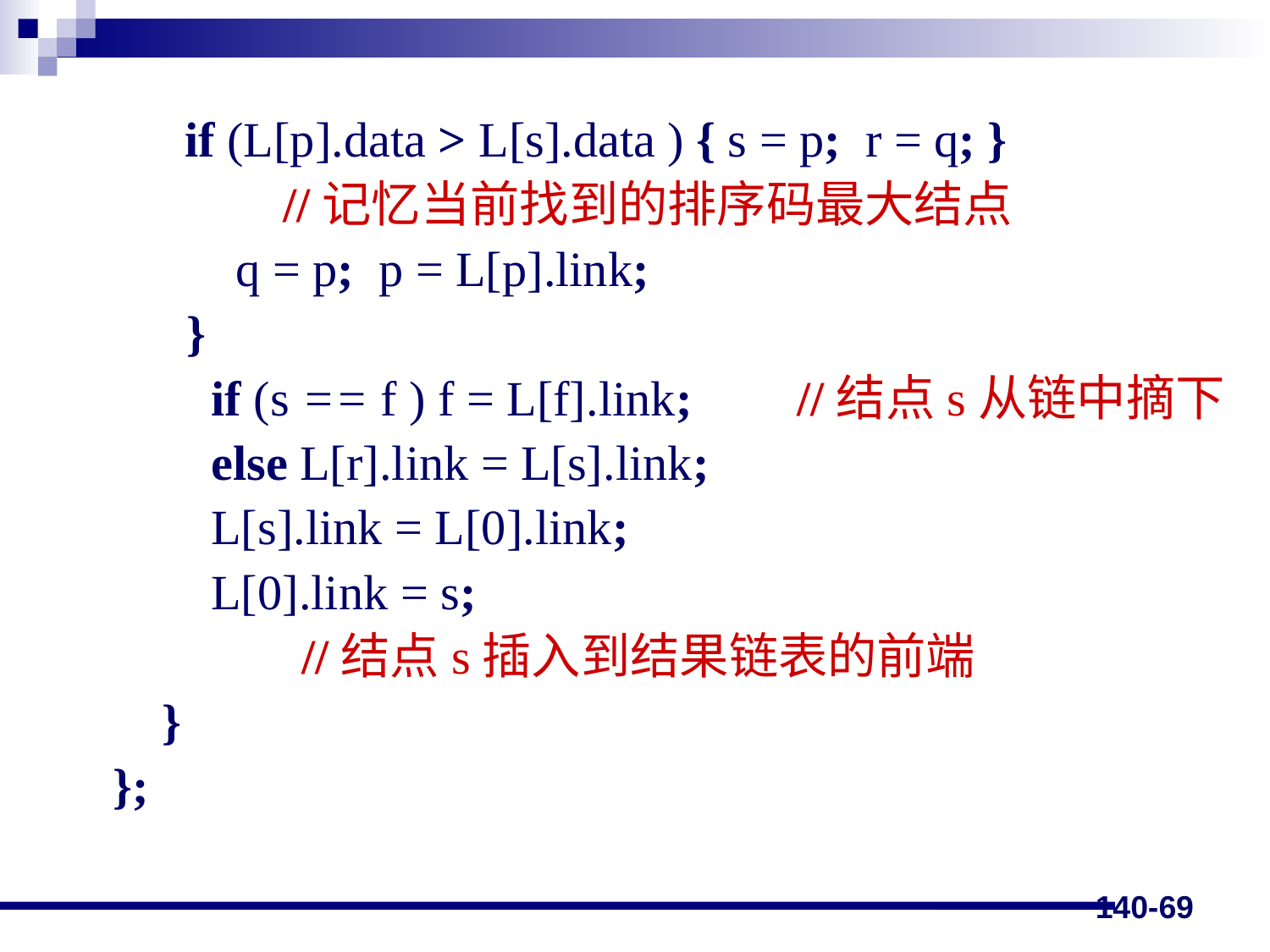

if (L[p].data > L[s].data ) { s = p;  r = q; }
                //记忆当前找到的排序码最大结点
          q = p;  p = L[p].link;
      }
        if (s == f ) f = L[f].link; 	    //结点s从链中摘下
        else L[r].link = L[s].link;
        L[s].link = L[0].link;
        L[0].link = s;
	     //结点s插入到结果链表的前端
    }
};
140-69